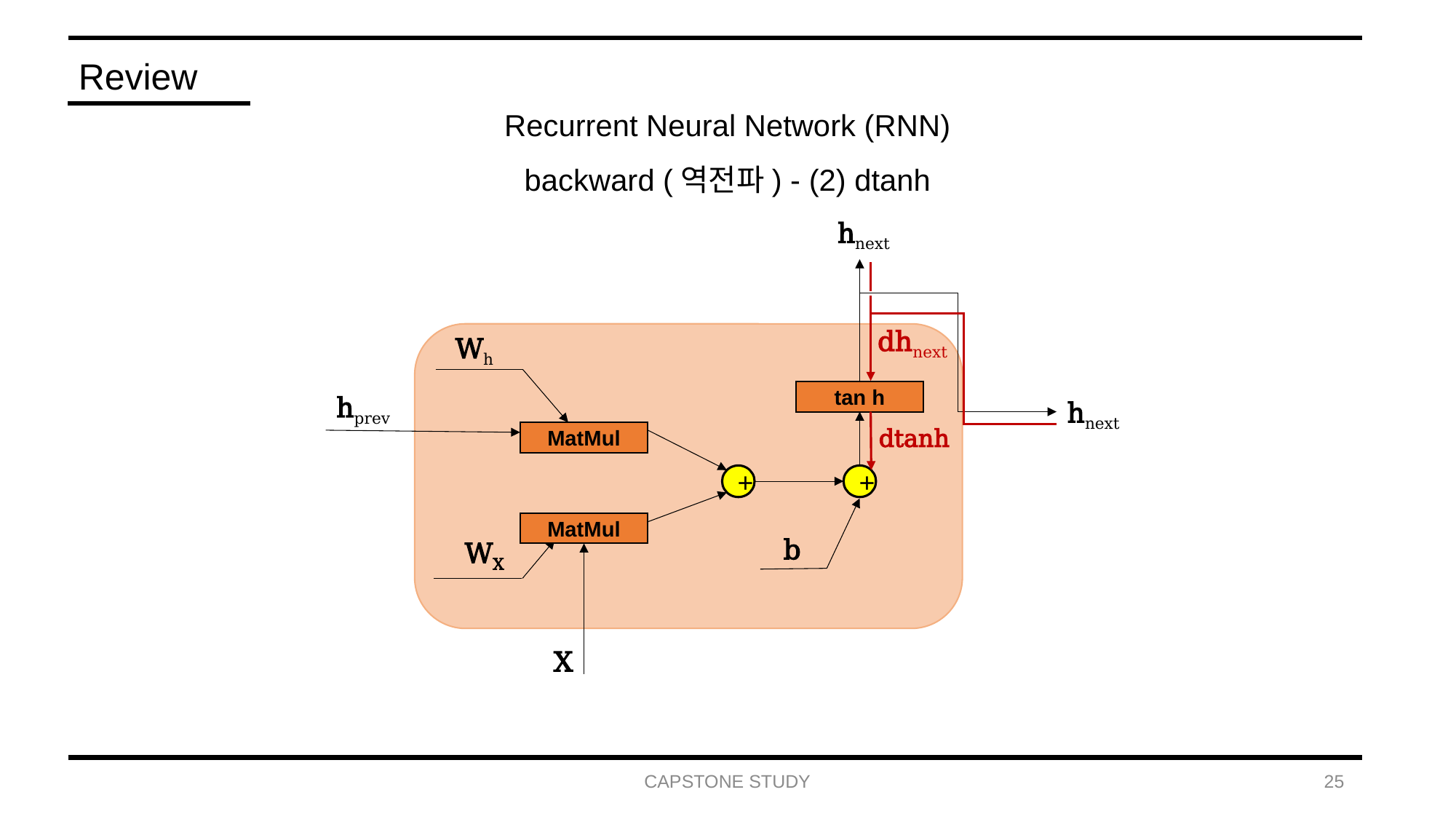

Review
Recurrent Neural Network (RNN)
backward (역전파) - (2) dtanh
hnext

Wh
tan h
hprev
hnext
MatMul
+
+
MatMul
b
WX
X
dhnext
dtanh
CAPSTONE STUDY
25